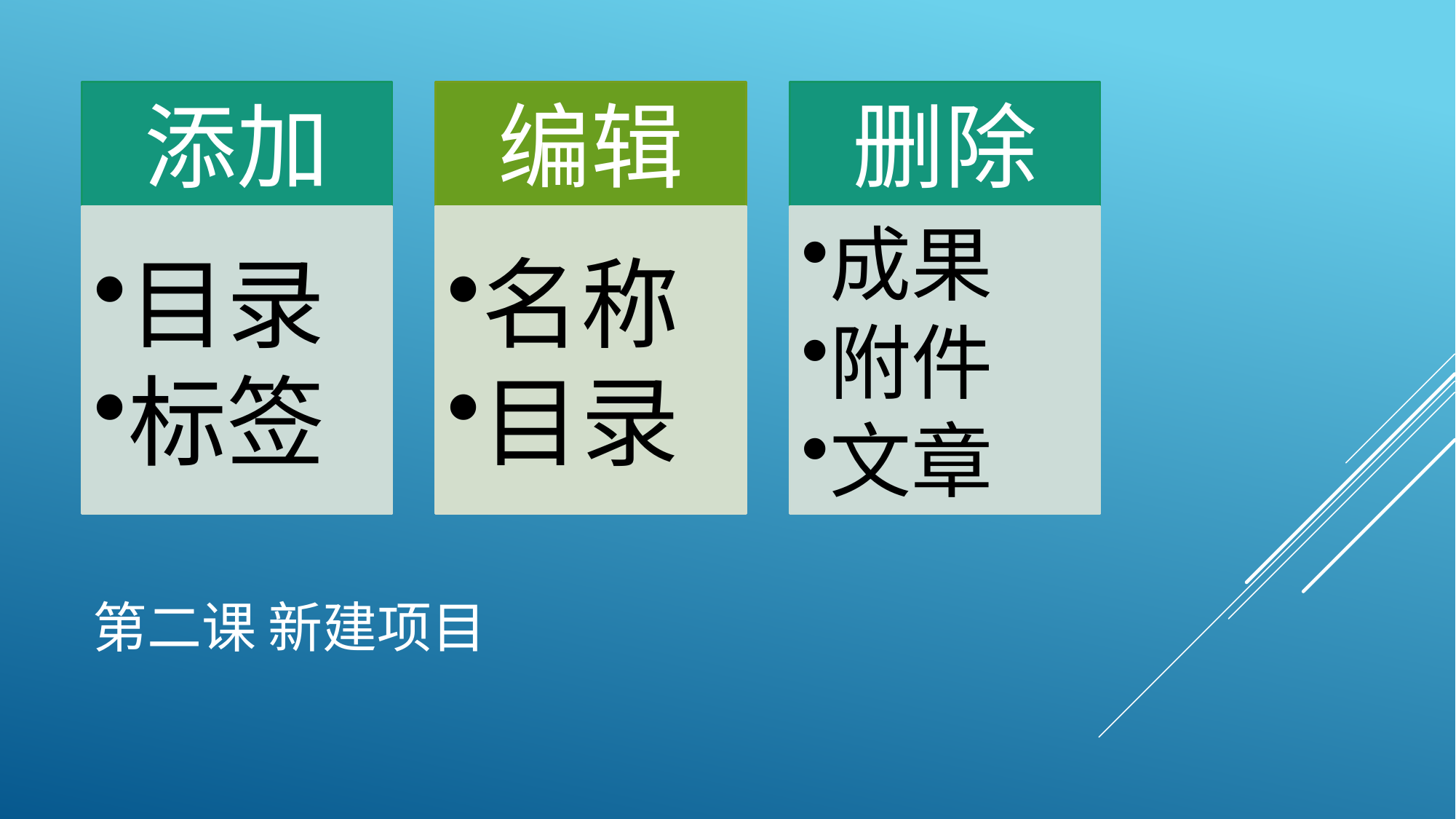

添加
目录
标签
编辑
名称
目录
删除
成果
文章
附件
# 第二课 新建项目